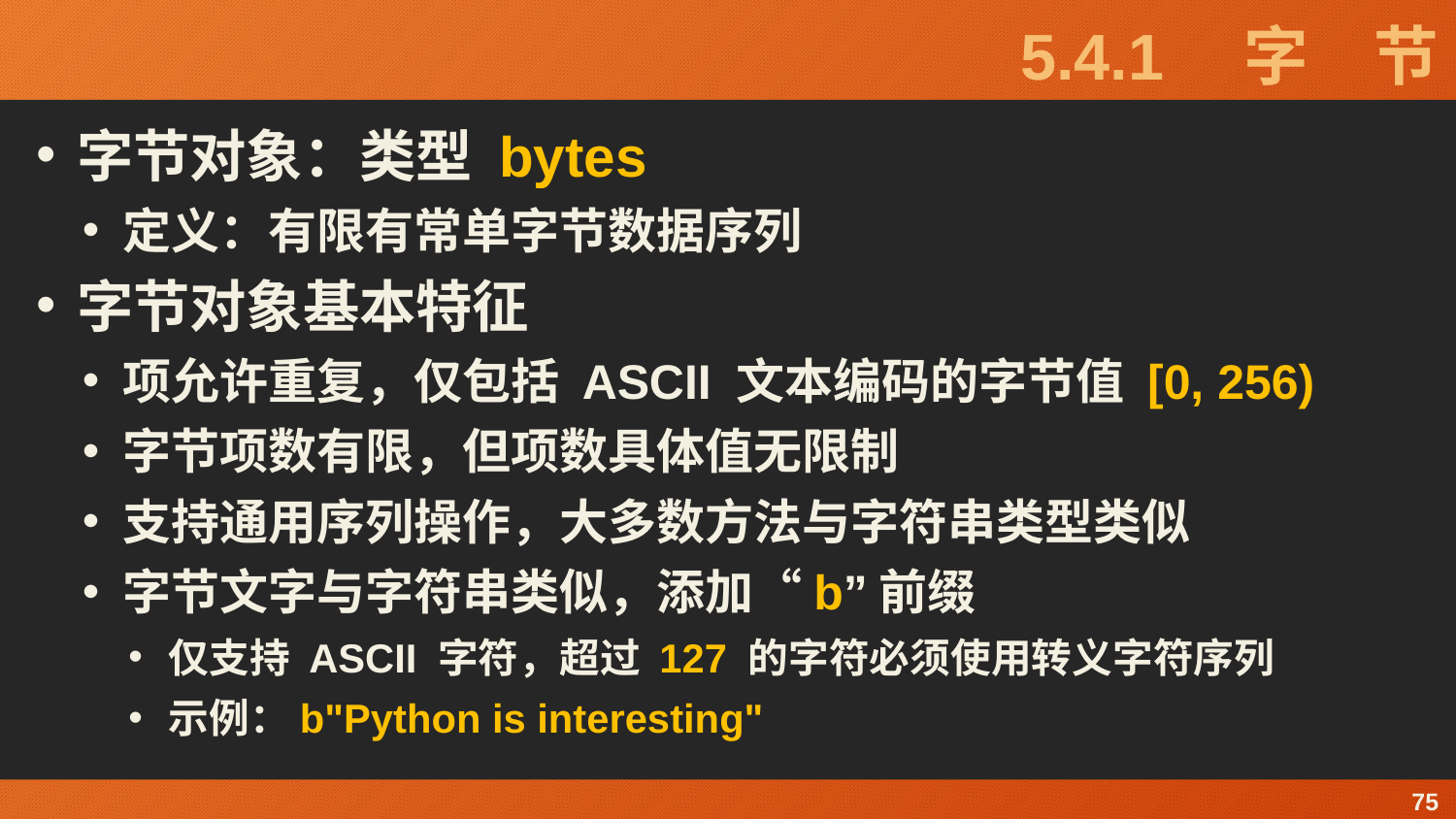

# 5.4.1　字　节
字节对象：类型 bytes
定义：有限有常单字节数据序列
字节对象基本特征
项允许重复，仅包括 ASCII 文本编码的字节值 [0, 256)
字节项数有限，但项数具体值无限制
支持通用序列操作，大多数方法与字符串类型类似
字节文字与字符串类似，添加“b”前缀
仅支持 ASCII 字符，超过 127 的字符必须使用转义字符序列
示例：b"Python is interesting"
75